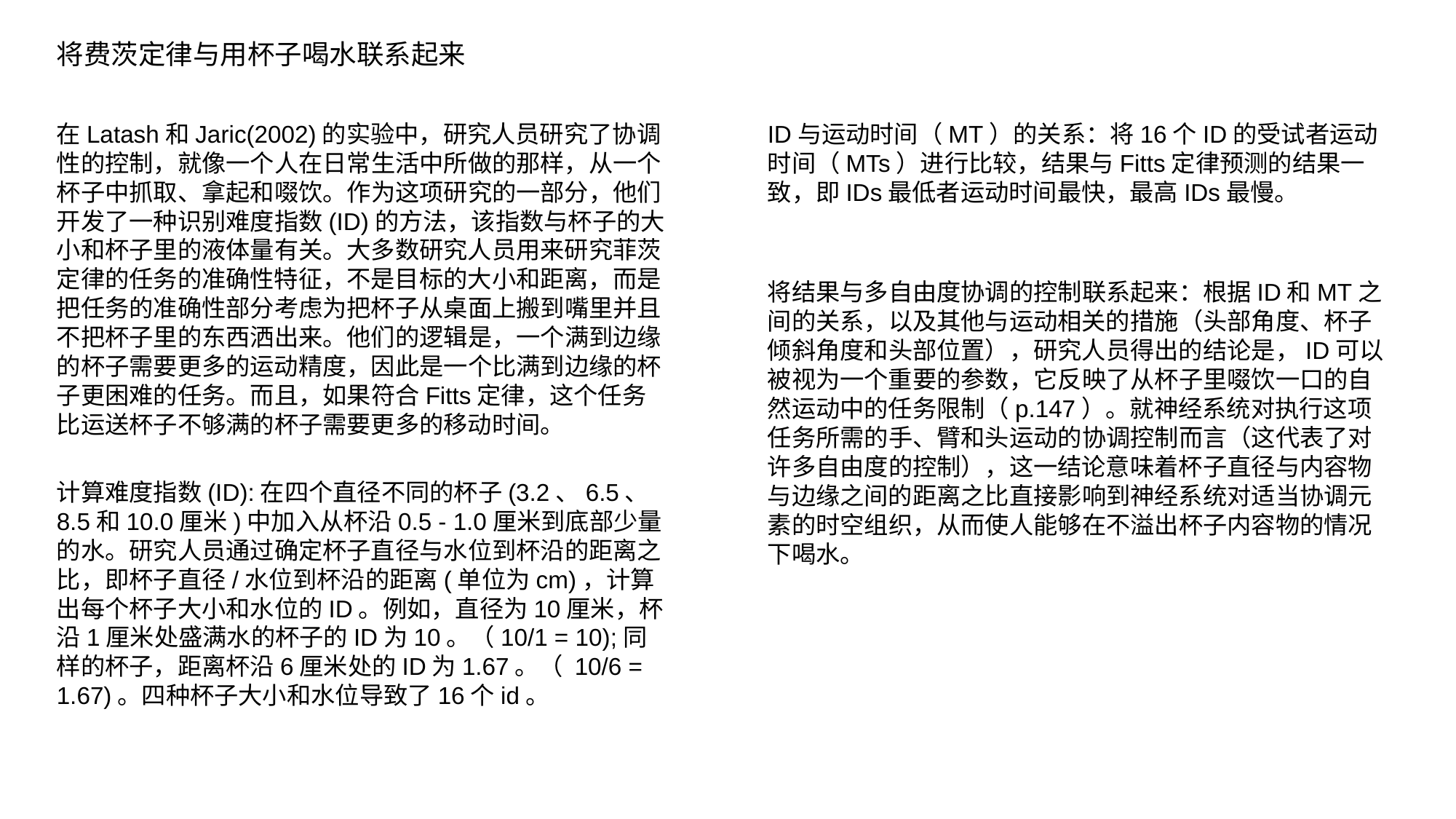

将费茨定律与用杯子喝水联系起来
在Latash和Jaric(2002)的实验中，研究人员研究了协调性的控制，就像一个人在日常生活中所做的那样，从一个杯子中抓取、拿起和啜饮。作为这项研究的一部分，他们开发了一种识别难度指数(ID)的方法，该指数与杯子的大小和杯子里的液体量有关。大多数研究人员用来研究菲茨定律的任务的准确性特征，不是目标的大小和距离，而是把任务的准确性部分考虑为把杯子从桌面上搬到嘴里并且不把杯子里的东西洒出来。他们的逻辑是，一个满到边缘的杯子需要更多的运动精度，因此是一个比满到边缘的杯子更困难的任务。而且，如果符合Fitts定律，这个任务比运送杯子不够满的杯子需要更多的移动时间。
ID与运动时间（MT）的关系：将16个ID的受试者运动时间（MTs）进行比较，结果与Fitts定律预测的结果一致，即IDs最低者运动时间最快，最高IDs最慢。
将结果与多自由度协调的控制联系起来：根据ID和MT之间的关系，以及其他与运动相关的措施（头部角度、杯子倾斜角度和头部位置），研究人员得出的结论是，ID可以被视为一个重要的参数，它反映了从杯子里啜饮一口的自然运动中的任务限制（p.147）。就神经系统对执行这项任务所需的手、臂和头运动的协调控制而言（这代表了对许多自由度的控制），这一结论意味着杯子直径与内容物与边缘之间的距离之比直接影响到神经系统对适当协调元素的时空组织，从而使人能够在不溢出杯子内容物的情况下喝水。
计算难度指数(ID):在四个直径不同的杯子(3.2、6.5、8.5和10.0厘米)中加入从杯沿0.5 - 1.0厘米到底部少量的水。研究人员通过确定杯子直径与水位到杯沿的距离之比，即杯子直径/水位到杯沿的距离(单位为cm)，计算出每个杯子大小和水位的ID。例如，直径为10厘米，杯沿1厘米处盛满水的杯子的ID为10。（10/1 = 10);同样的杯子，距离杯沿6厘米处的ID为1.67。（ 10/6 = 1.67)。四种杯子大小和水位导致了16个id。